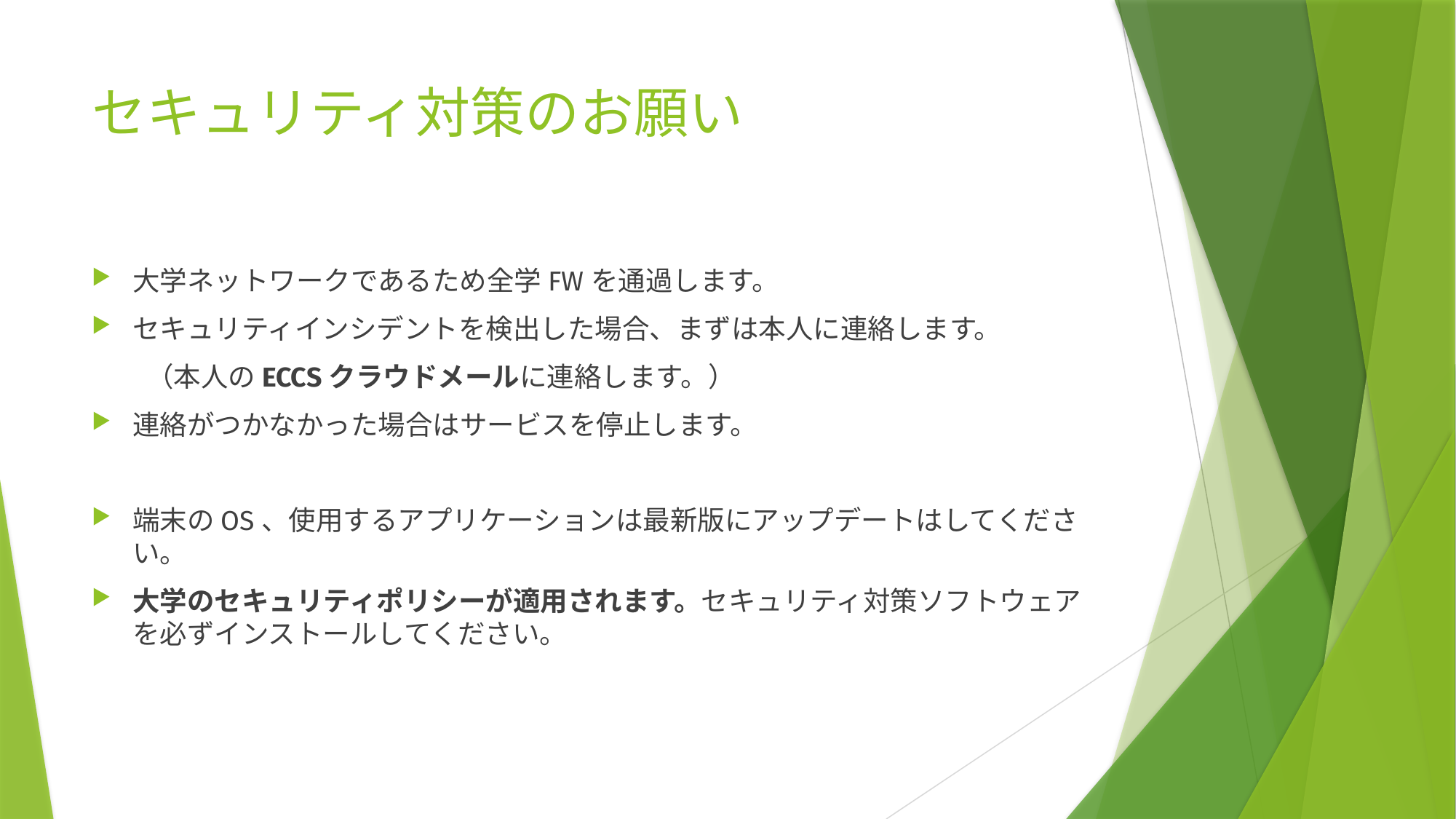

# セキュリティ対策のお願い
大学ネットワークであるため全学FWを通過します。
セキュリティインシデントを検出した場合、まずは本人に連絡します。
　　（本人のECCSクラウドメールに連絡します。）
連絡がつかなかった場合はサービスを停止します。

端末のOS、使用するアプリケーションは最新版にアップデートはしてください。
大学のセキュリティポリシーが適用されます。セキュリティ対策ソフトウェアを必ずインストールしてください。